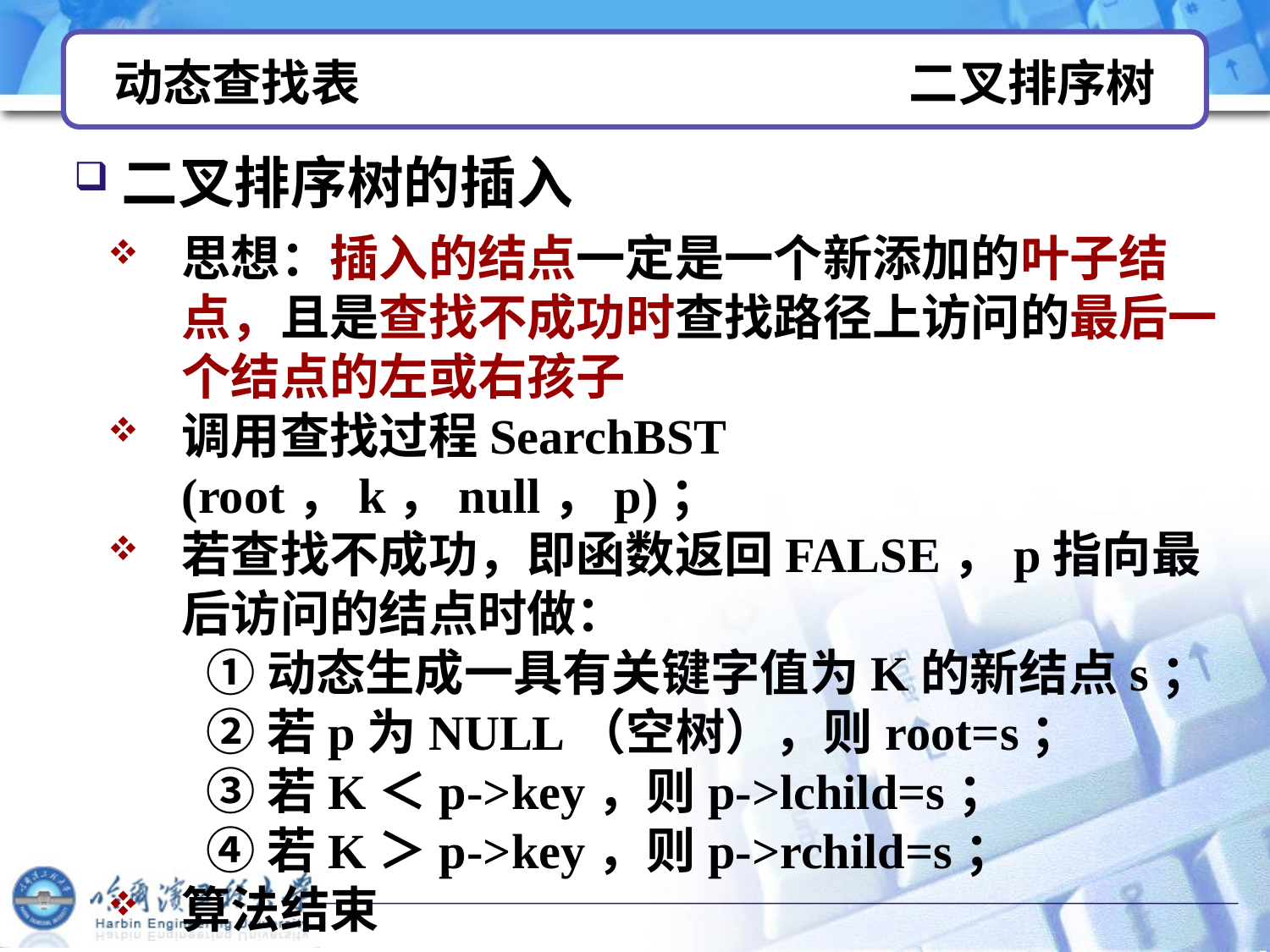

# 动态查找表                                                 二叉排序树
二叉排序树的插入
思想：插入的结点一定是一个新添加的叶子结点，且是查找不成功时查找路径上访问的最后一个结点的左或右孩子
调用查找过程SearchBST (root，k，null，p)；
若查找不成功，即函数返回FALSE，p指向最后访问的结点时做：
　　① 动态生成一具有关键字值为K的新结点s；
　　② 若p为NULL（空树），则root=s；
　　③ 若K＜p->key，则p->lchild=s；
　　④ 若K＞p->key，则p->rchild=s；
算法结束